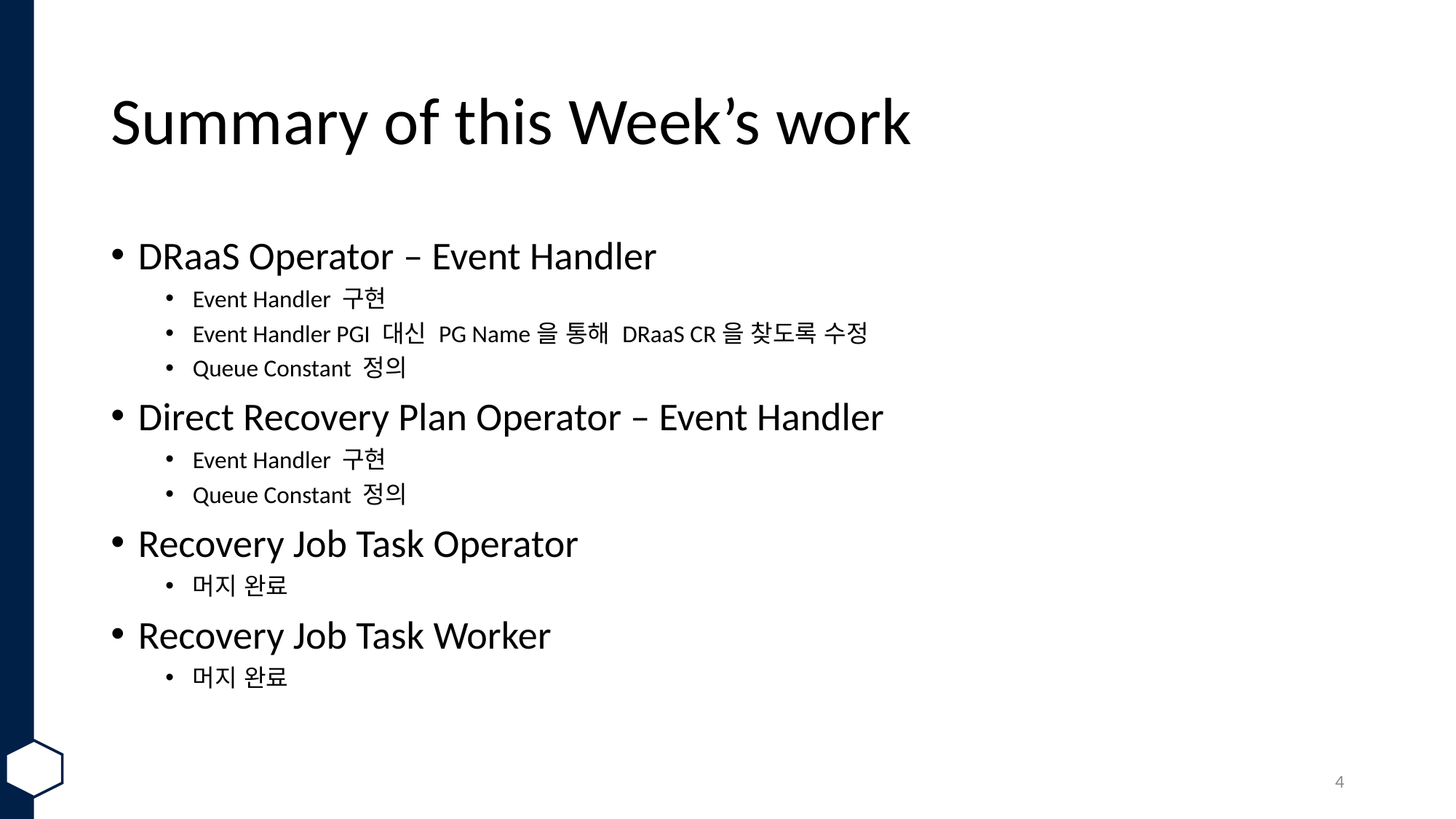

# Summary of this Week’s work
DRaaS Operator – Event Handler
Event Handler 구현
Event Handler PGI 대신 PG Name을 통해 DRaaS CR을 찾도록 수정
Queue Constant 정의
Direct Recovery Plan Operator – Event Handler
Event Handler 구현
Queue Constant 정의
Recovery Job Task Operator
머지 완료
Recovery Job Task Worker
머지 완료
4